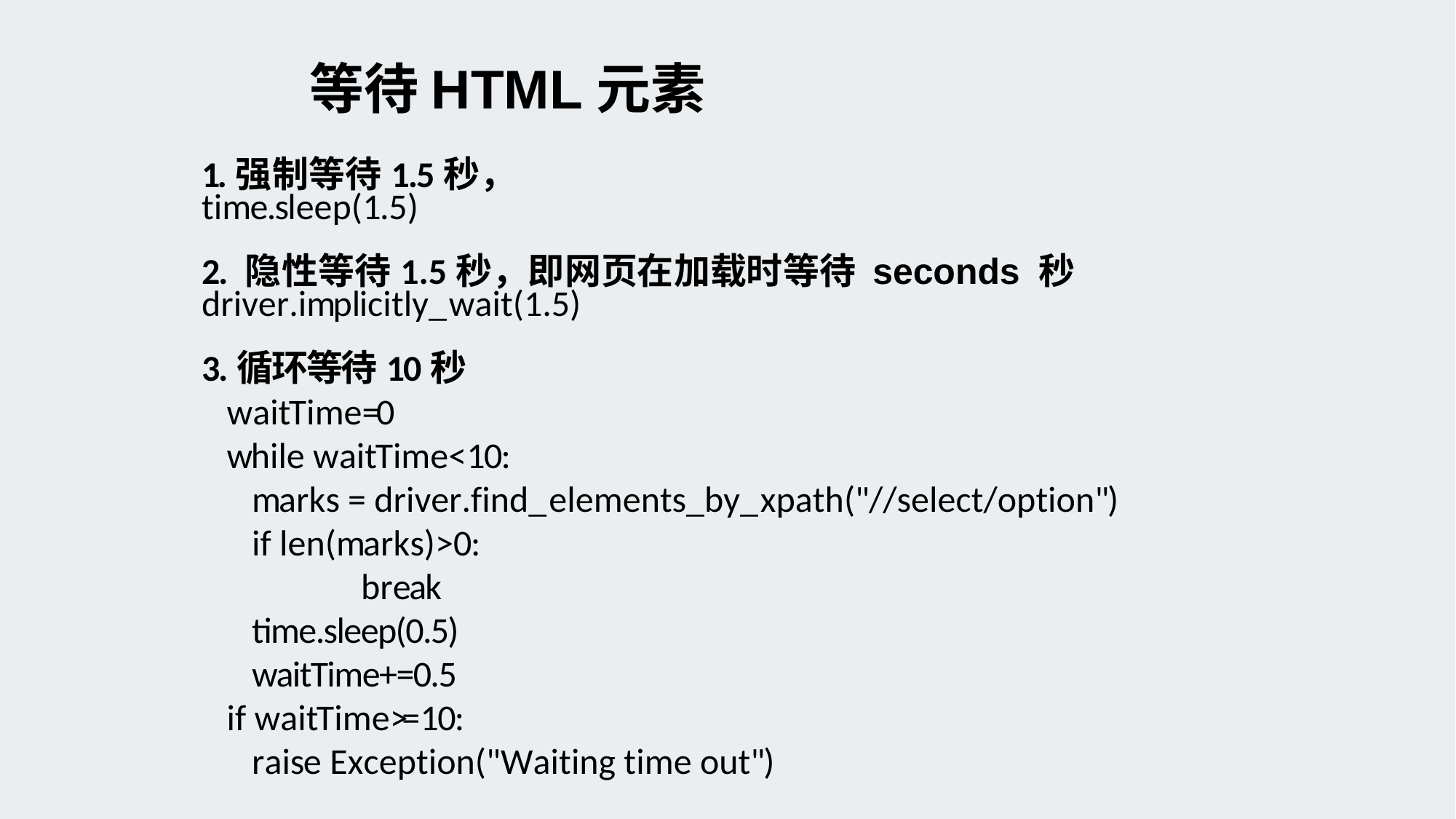

# 等待HTML元素

1.强制等待1.5秒，
time.sleep(1.5)

2. 隐性等待1.5秒，即网页在加载时等待 seconds 秒
driver.implicitly_wait(1.5)

3.循环等待10秒
waitTime=0
while waitTime<10:
marks = driver.find_elements_by_xpath("//select/option")
if len(marks)>0:
	break
time.sleep(0.5)
waitTime+=0.5
if waitTime>=10:
raise Exception("Waiting time out")